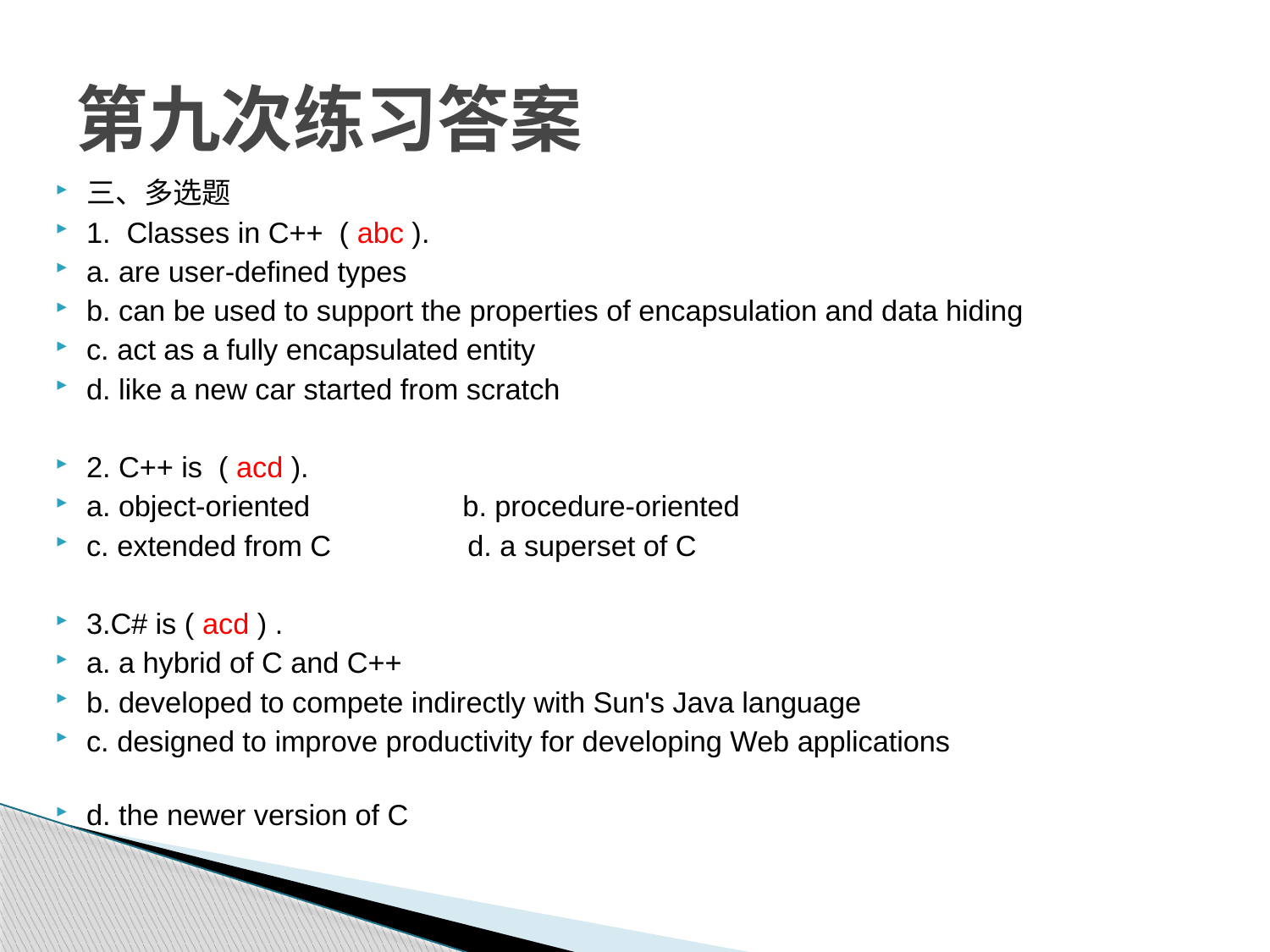

# 第九次练习答案
三、多选题
1.  Classes in C++  ( abc ).
a. are user-defined types
b. can be used to support the properties of encapsulation and data hiding
c. act as a fully encapsulated entity
d. like a new car started from scratch

2. C++ is  ( acd ).
a. object-oriented                   b. procedure-oriented
c. extended from C                 d. a superset of C

3.C# is ( acd ) .
a. a hybrid of C and C++
b. developed to compete indirectly with Sun's Java language
c. designed to improve productivity for developing Web applications
d. the newer version of C